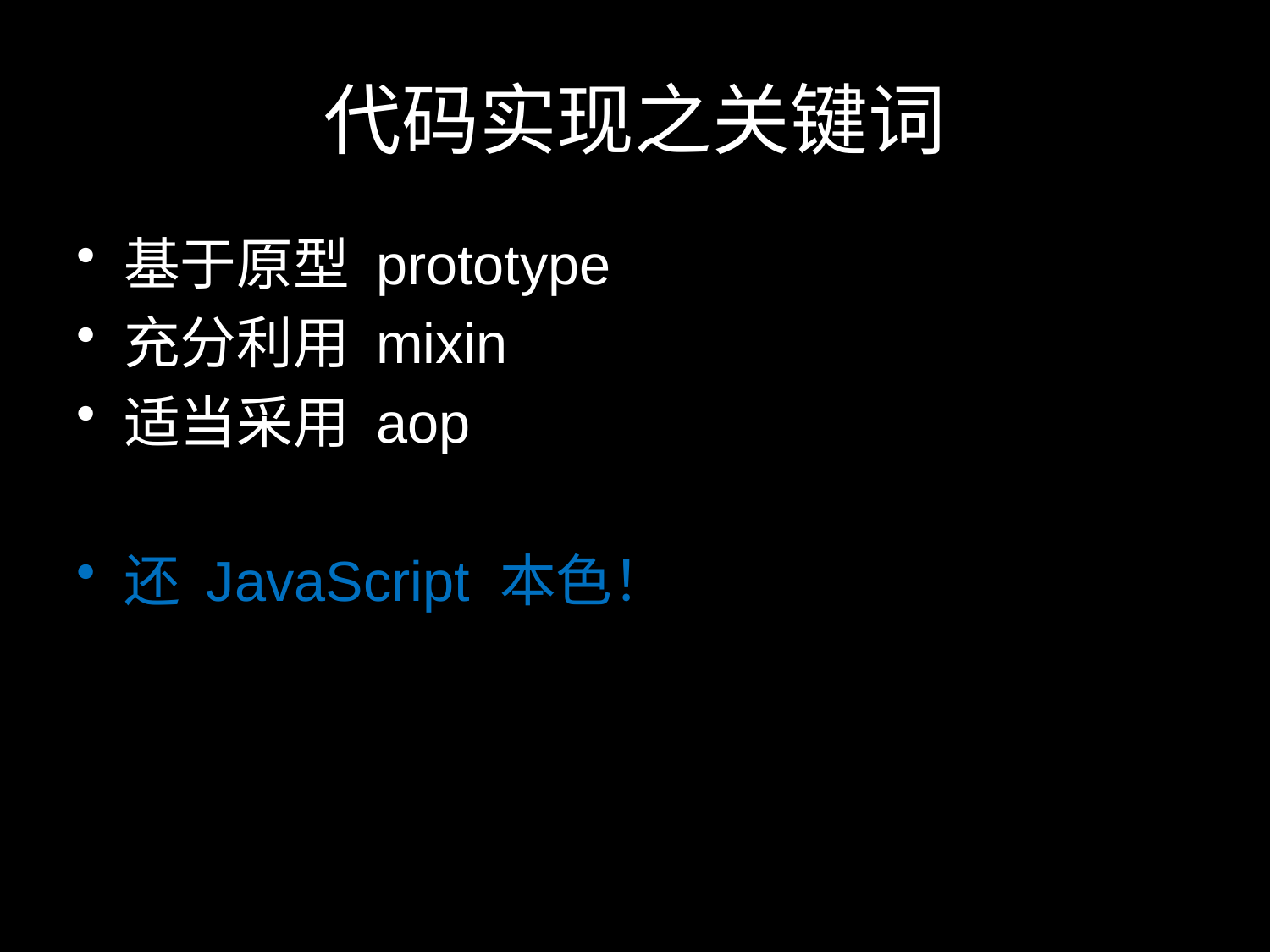

# 代码实现之关键词
基于原型 prototype
充分利用 mixin
适当采用 aop

还 JavaScript 本色！